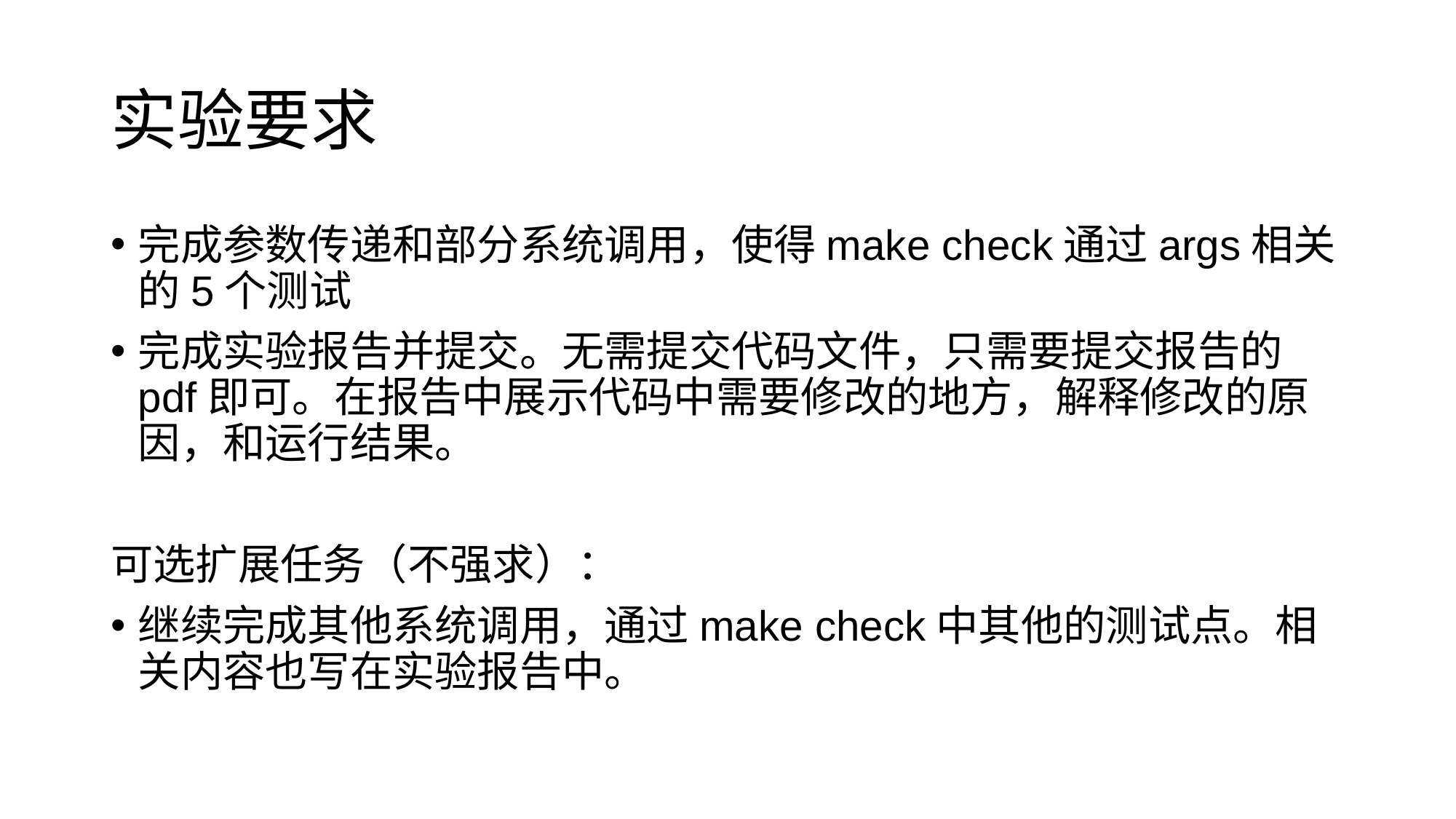

# 实验要求
完成参数传递和部分系统调用，使得make check通过args相关的5个测试
完成实验报告并提交。无需提交代码文件，只需要提交报告的pdf即可。在报告中展示代码中需要修改的地方，解释修改的原因，和运行结果。

可选扩展任务（不强求）：
继续完成其他系统调用，通过make check中其他的测试点。相关内容也写在实验报告中。